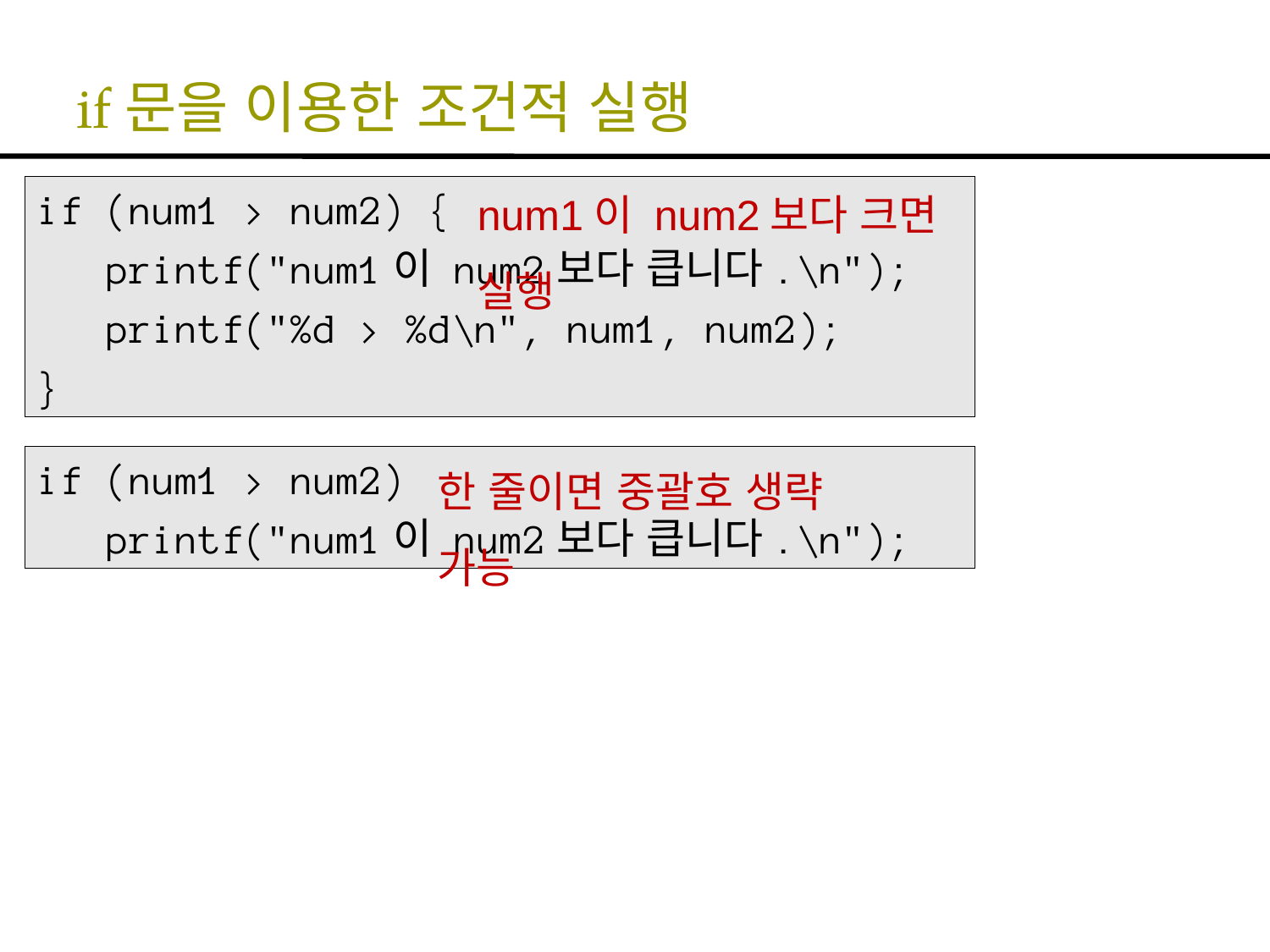

# if문을 이용한 조건적 실행
num1이 num2보다 크면 실행
if (num1 > num2) {
   printf("num1이 num2보다 큽니다.\n");
   printf("%d > %d\n", num1, num2);
}
한 줄이면 중괄호 생략 가능
if (num1 > num2)
   printf("num1이 num2보다 큽니다.\n");